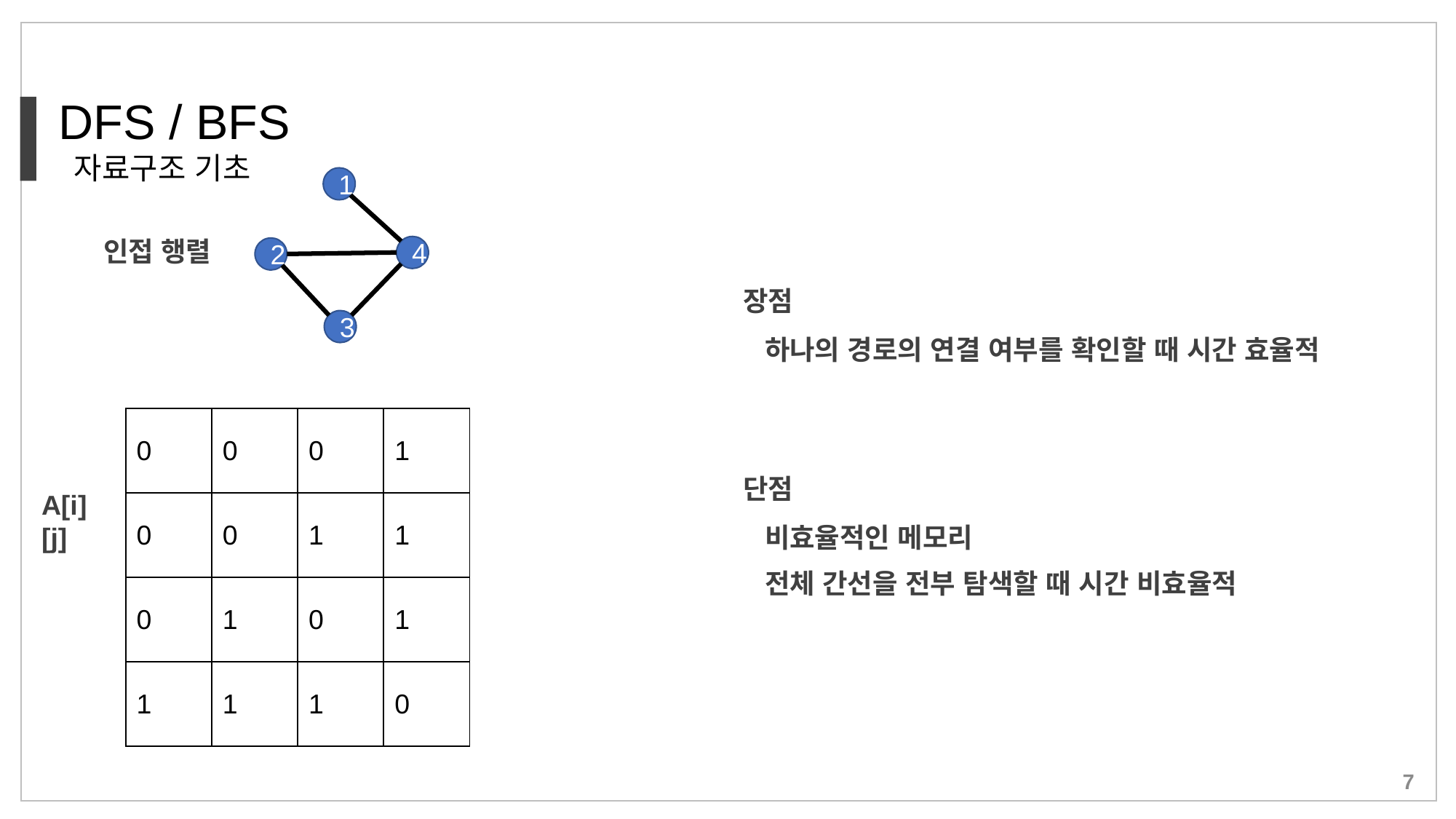

DFS / BFS
 자료구조 기초

1
4
2
3
인접 행렬
장점
하나의 경로의 연결 여부를 확인할 때 시간 효율적
| 0 | 0 | 0 | 1 |
| --- | --- | --- | --- |
| 0 | 0 | 1 | 1 |
| 0 | 1 | 0 | 1 |
| 1 | 1 | 1 | 0 |
단점
A[i][j]
비효율적인 메모리
전체 간선을 전부 탐색할 때 시간 비효율적
7